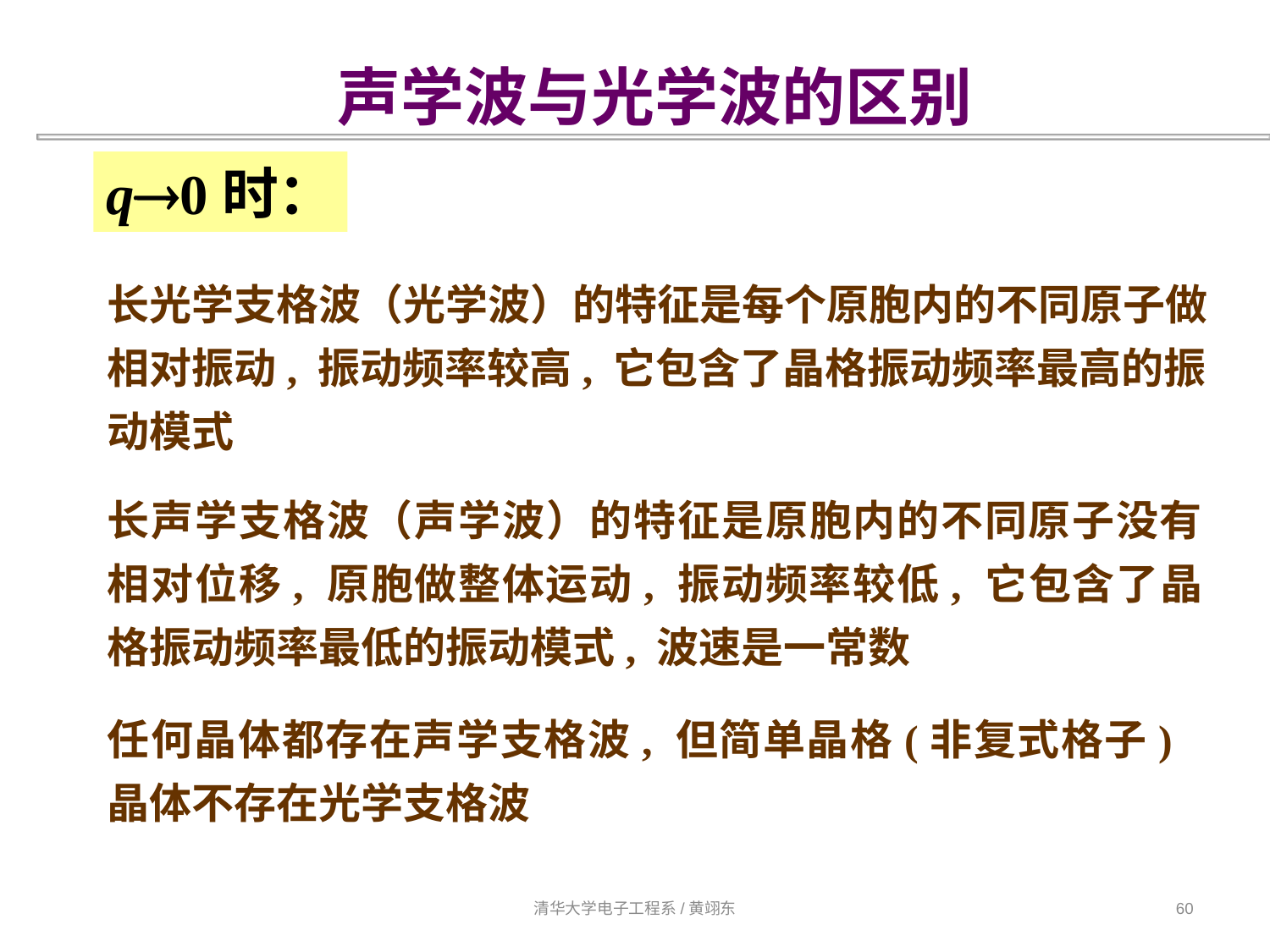

声学波与光学波的区别

q→0时：
长光学支格波（光学波）的特征是每个原胞内的不同原子做相对振动, 振动频率较高, 它包含了晶格振动频率最高的振动模式
长声学支格波（声学波）的特征是原胞内的不同原子没有相对位移, 原胞做整体运动, 振动频率较低, 它包含了晶格振动频率最低的振动模式, 波速是一常数
任何晶体都存在声学支格波, 但简单晶格(非复式格子)晶体不存在光学支格波
清华大学电子工程系/黄翊东
60